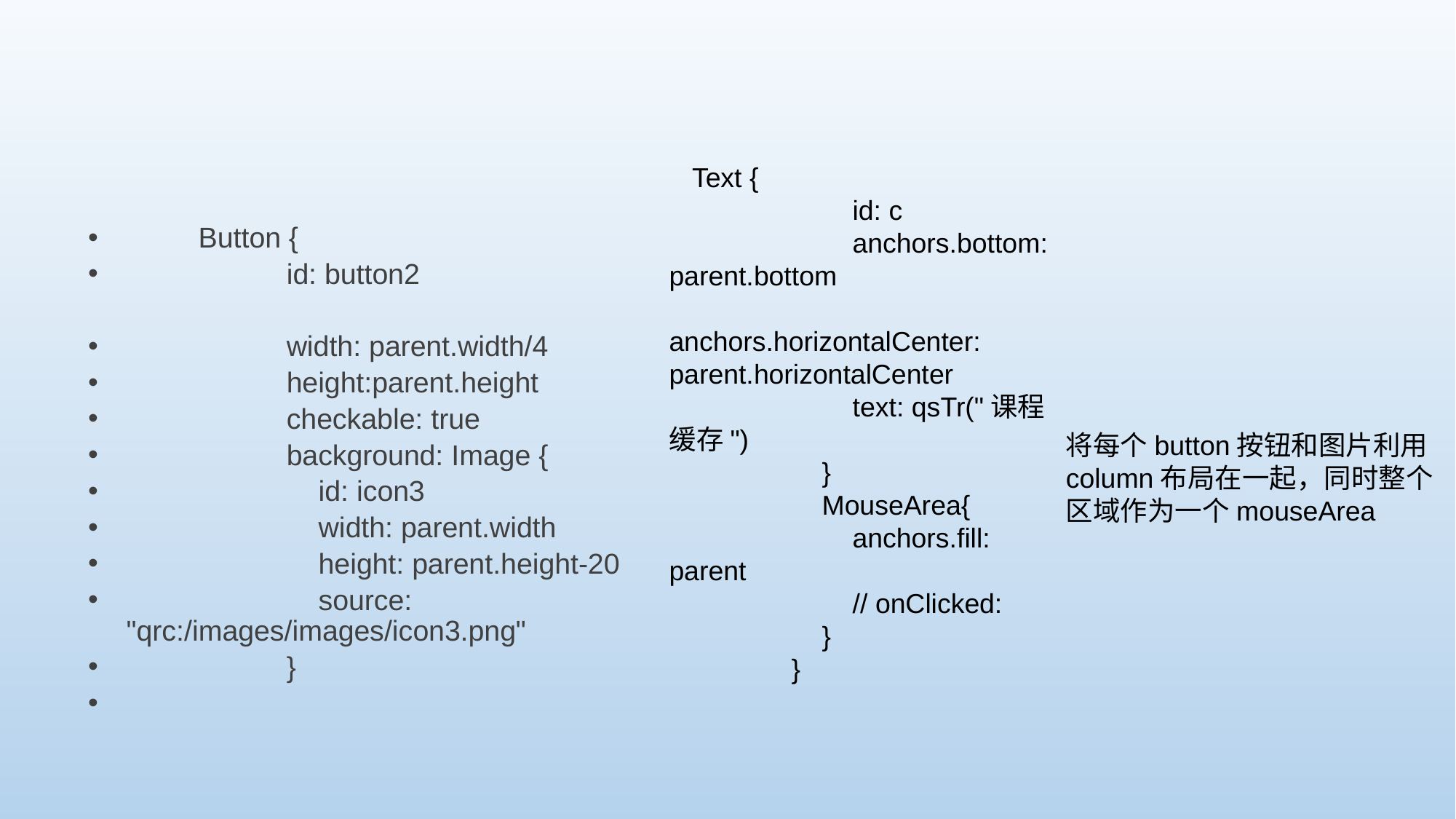

Text {
                        id: c
                        anchors.bottom: parent.bottom
                        anchors.horizontalCenter: parent.horizontalCenter
                        text: qsTr("课程缓存")
                    }
                    MouseArea{
                        anchors.fill: parent
                        // onClicked:
                    }
                }
         Button {
                    id: button2

                    width: parent.width/4
                    height:parent.height
                    checkable: true
                    background: Image {
                        id: icon3
                        width: parent.width
                        height: parent.height-20
                        source: "qrc:/images/images/icon3.png"
                    }

将每个button按钮和图片利用column布局在一起，同时整个区域作为一个mouseArea